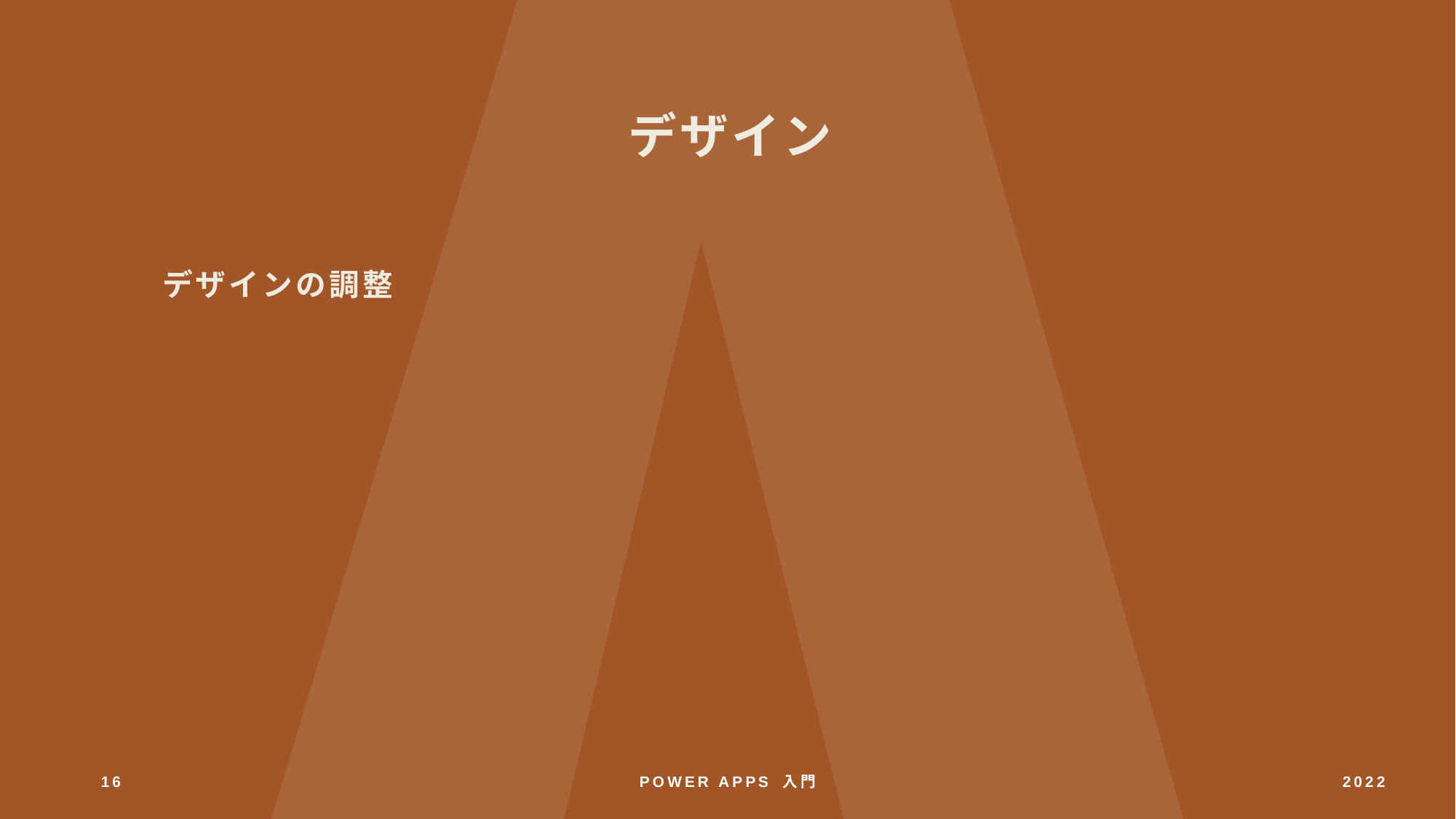

# デザイン

デザインの調整

16
Power Apps 入門
2022